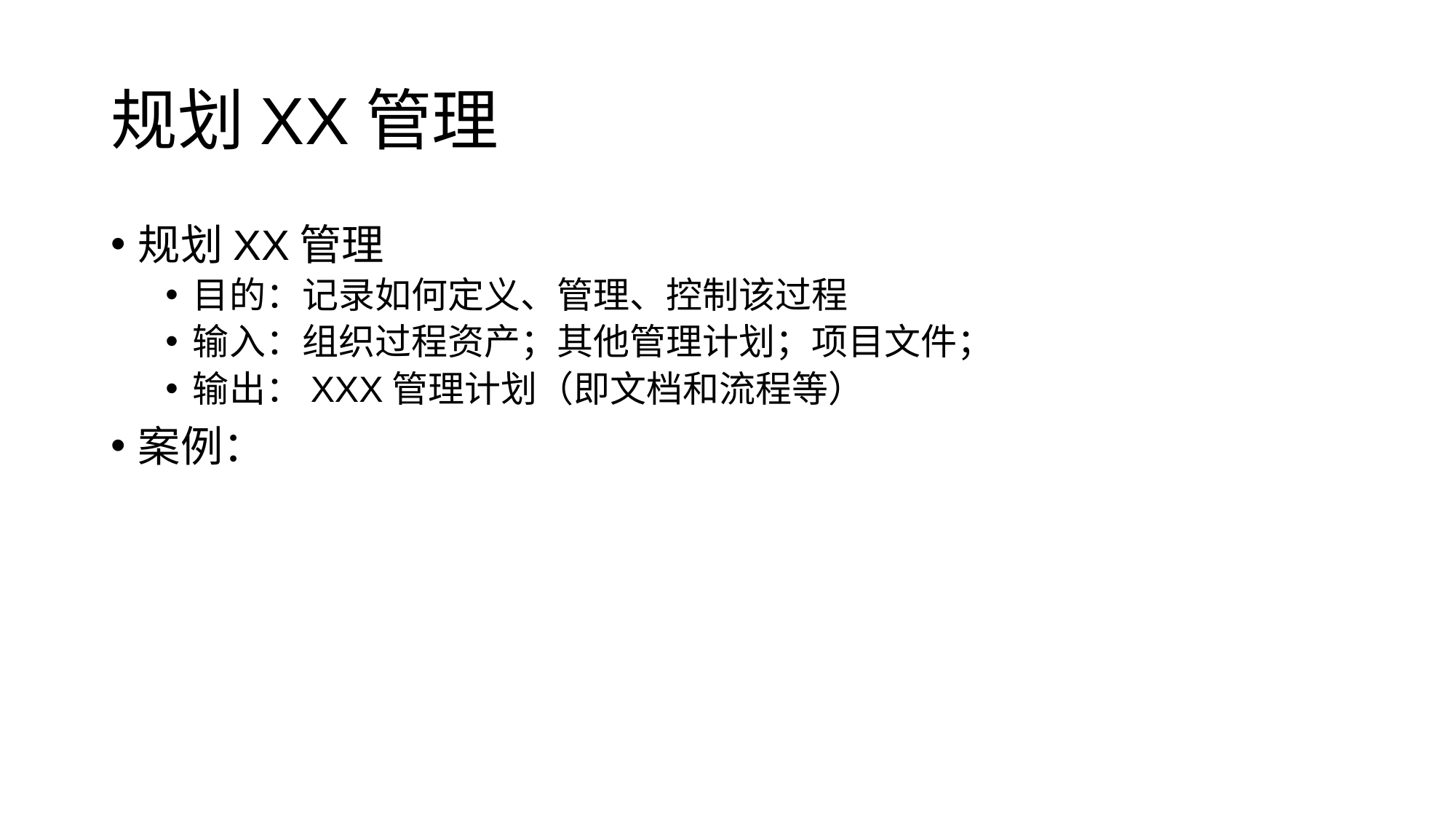

# 规划XX管理
规划XX管理
目的：记录如何定义、管理、控制该过程
输入：组织过程资产；其他管理计划；项目文件；
输出：XXX管理计划（即文档和流程等）
案例：